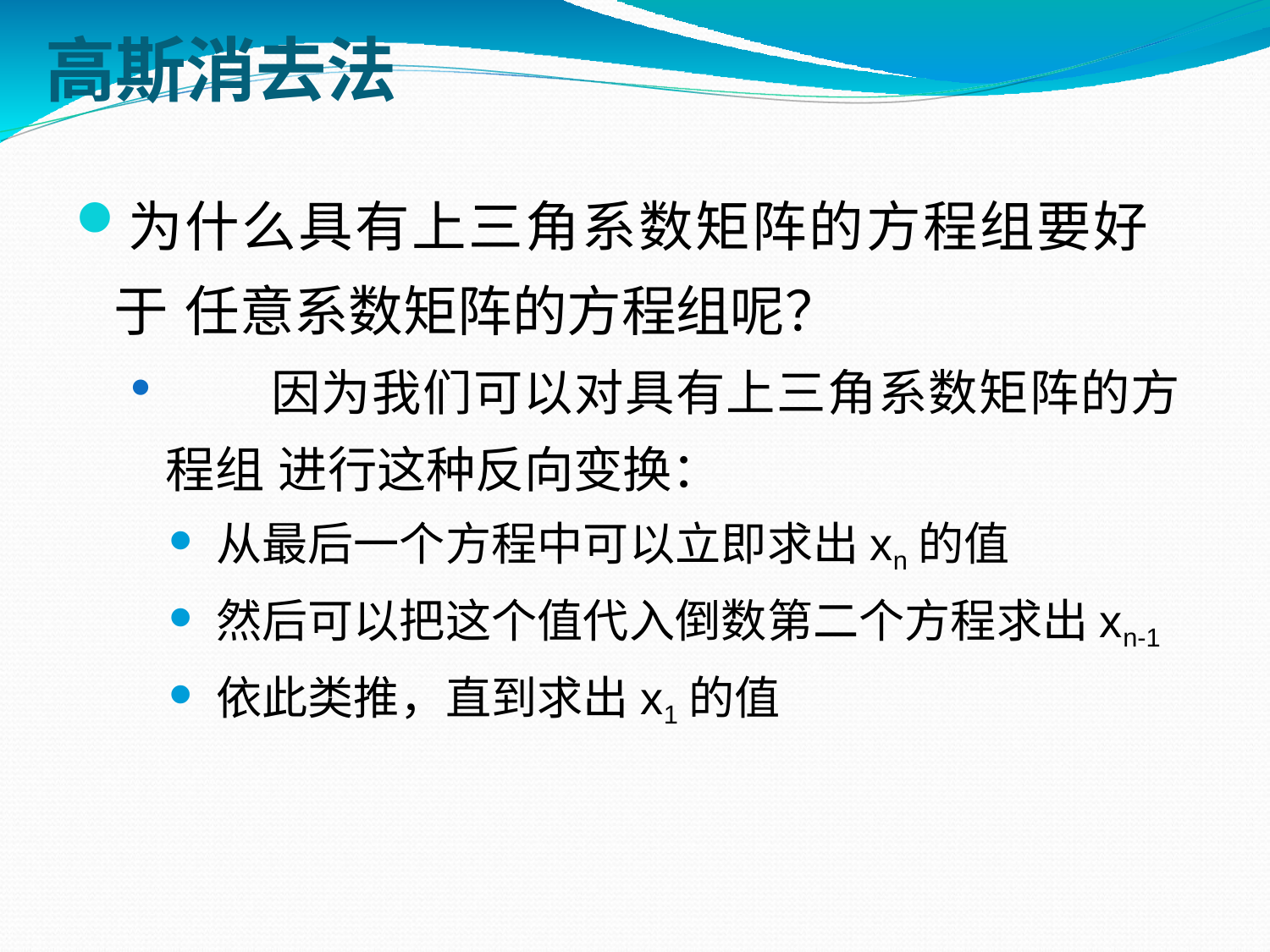

# 高斯消去法
为什么具有上三角系数矩阵的方程组要好于 任意系数矩阵的方程组呢？
	因为我们可以对具有上三角系数矩阵的方程组 进行这种反向变换：
从最后一个方程中可以立即求出xn的值
然后可以把这个值代入倒数第二个方程求出xn-1
依此类推，直到求出x1的值